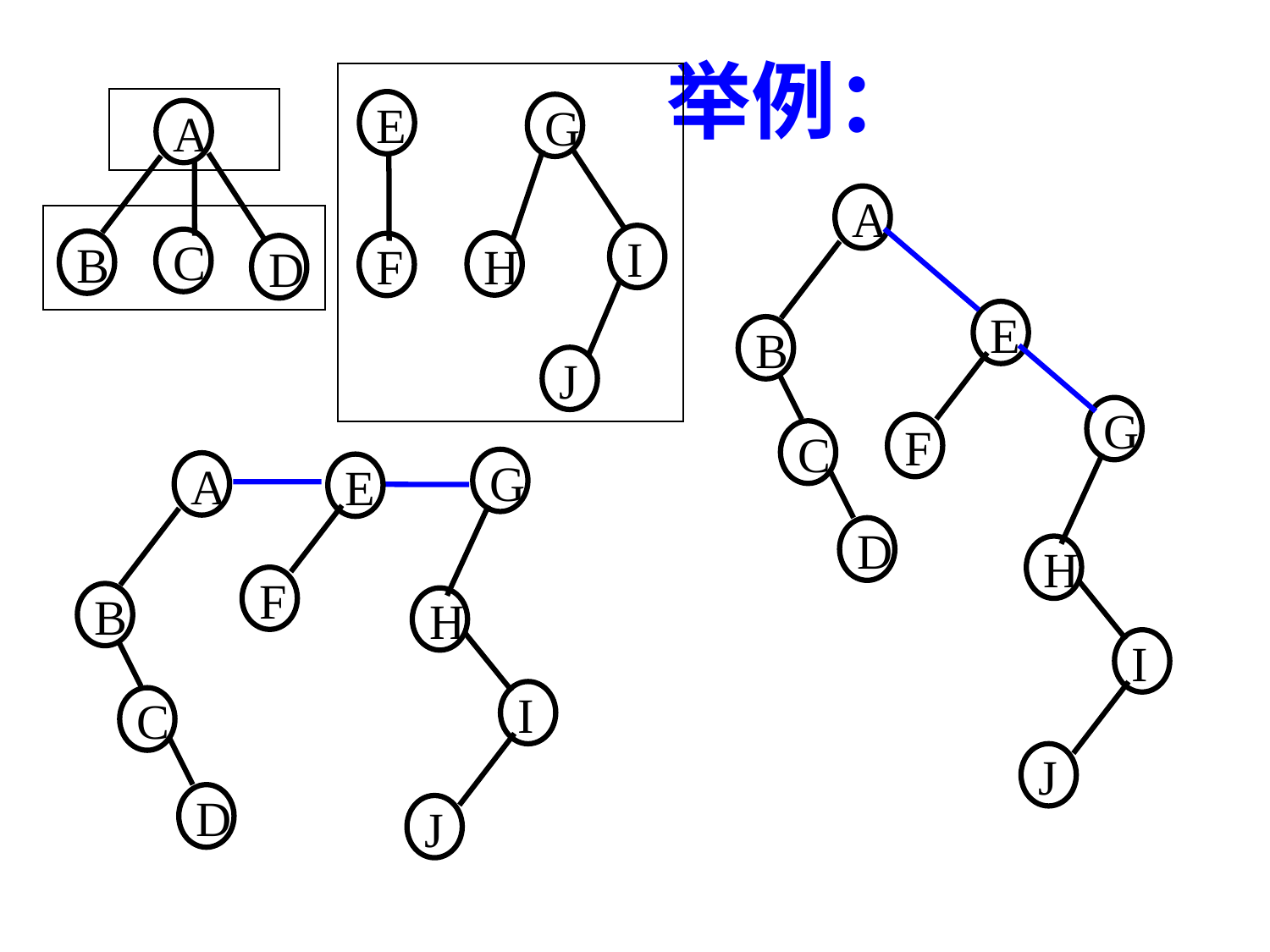

举例：

E

F

G

I

H

J

A

C

B

D

A

B

C

D

E

F

G

H

I

J

G

H

I

J

A

B

C

D

E

F